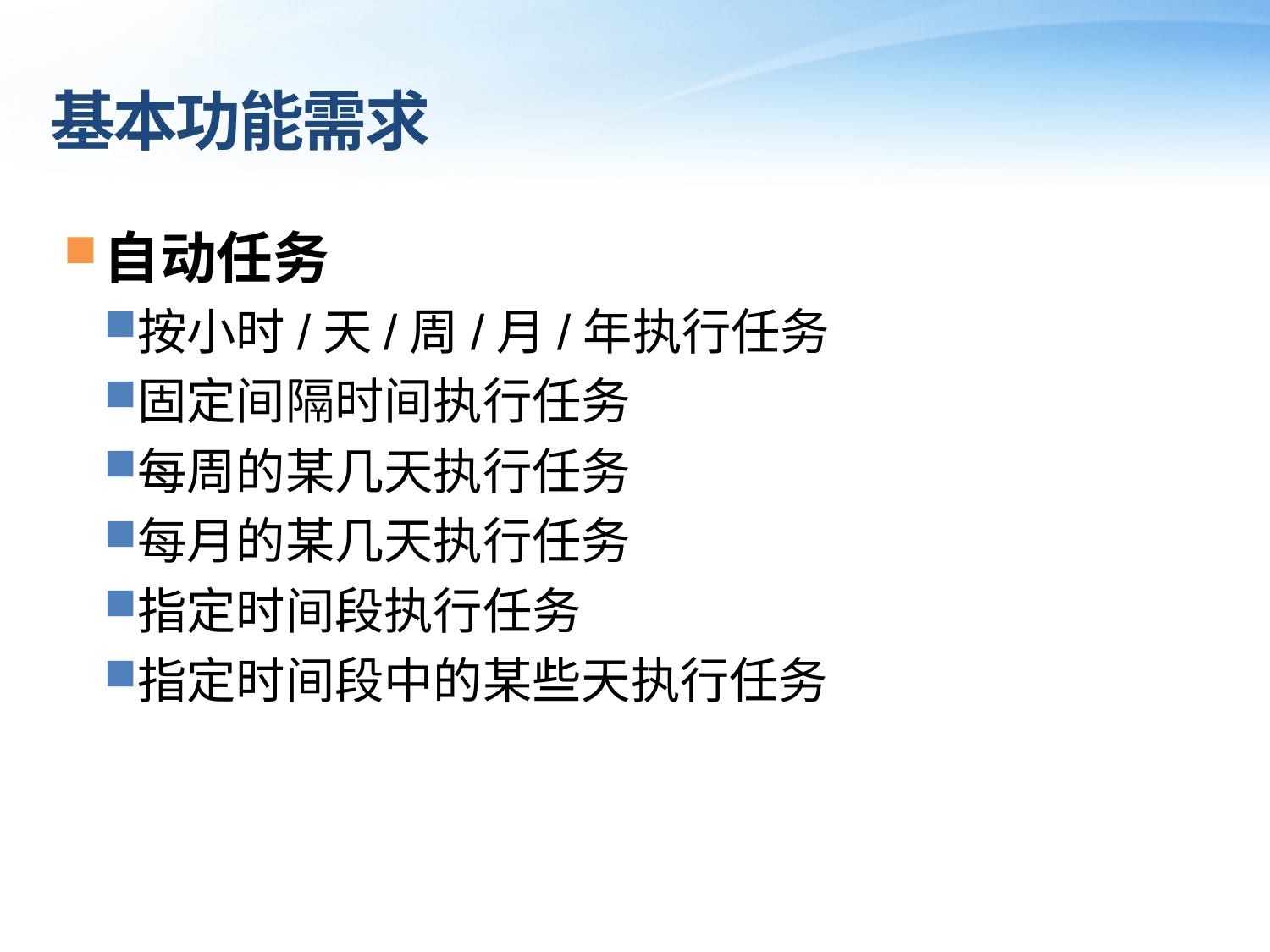

# 基本功能需求
自动任务
按小时/天/周/月/年执行任务
固定间隔时间执行任务
每周的某几天执行任务
每月的某几天执行任务
指定时间段执行任务
指定时间段中的某些天执行任务